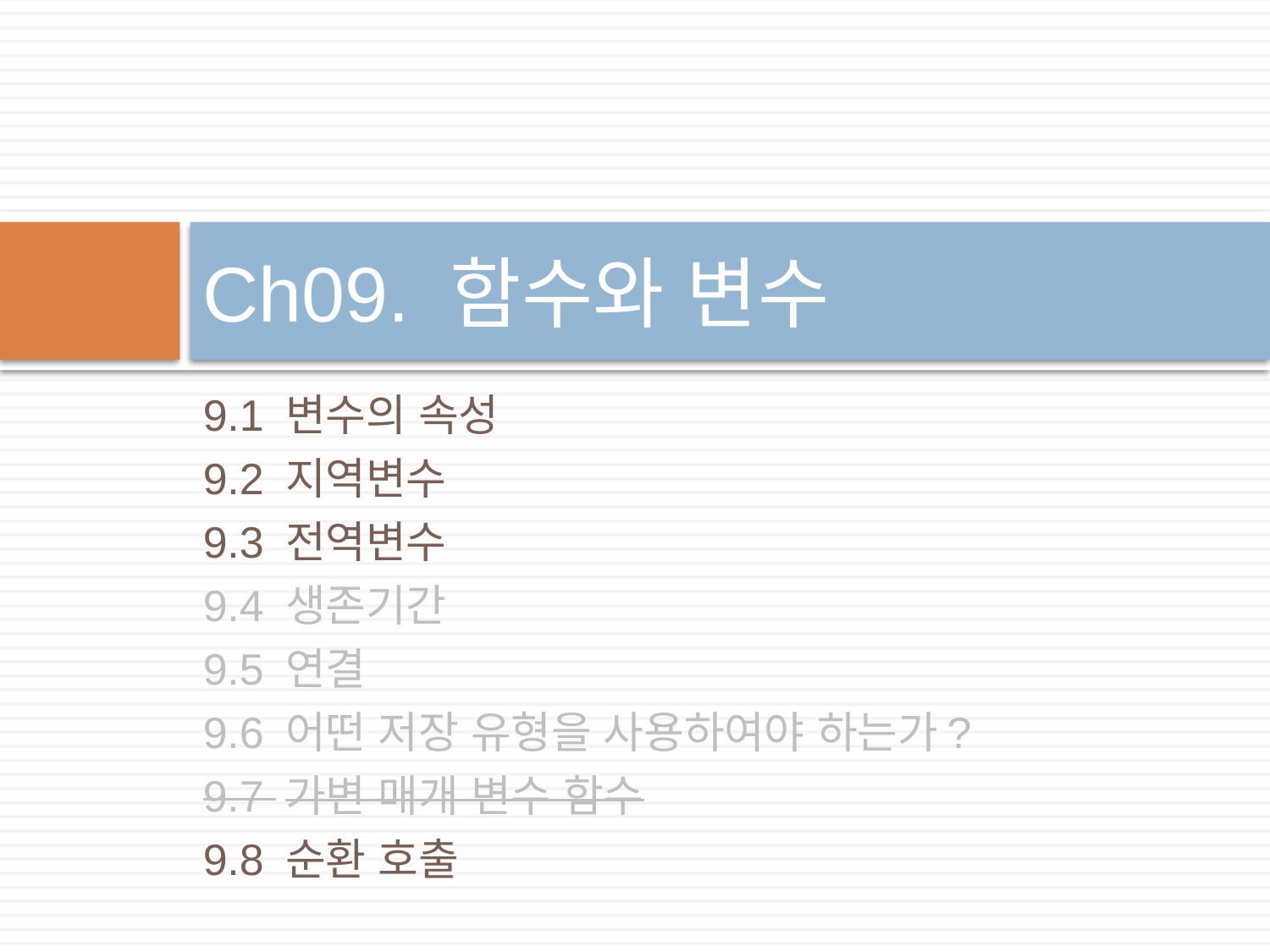

# Ch09. 함수와 변수
9.1 변수의 속성
9.2 지역변수
9.3 전역변수
9.4 생존기간
9.5 연결
9.6 어떤 저장 유형을 사용하여야 하는가?
9.7 가변 매개 변수 함수
9.8 순환 호출